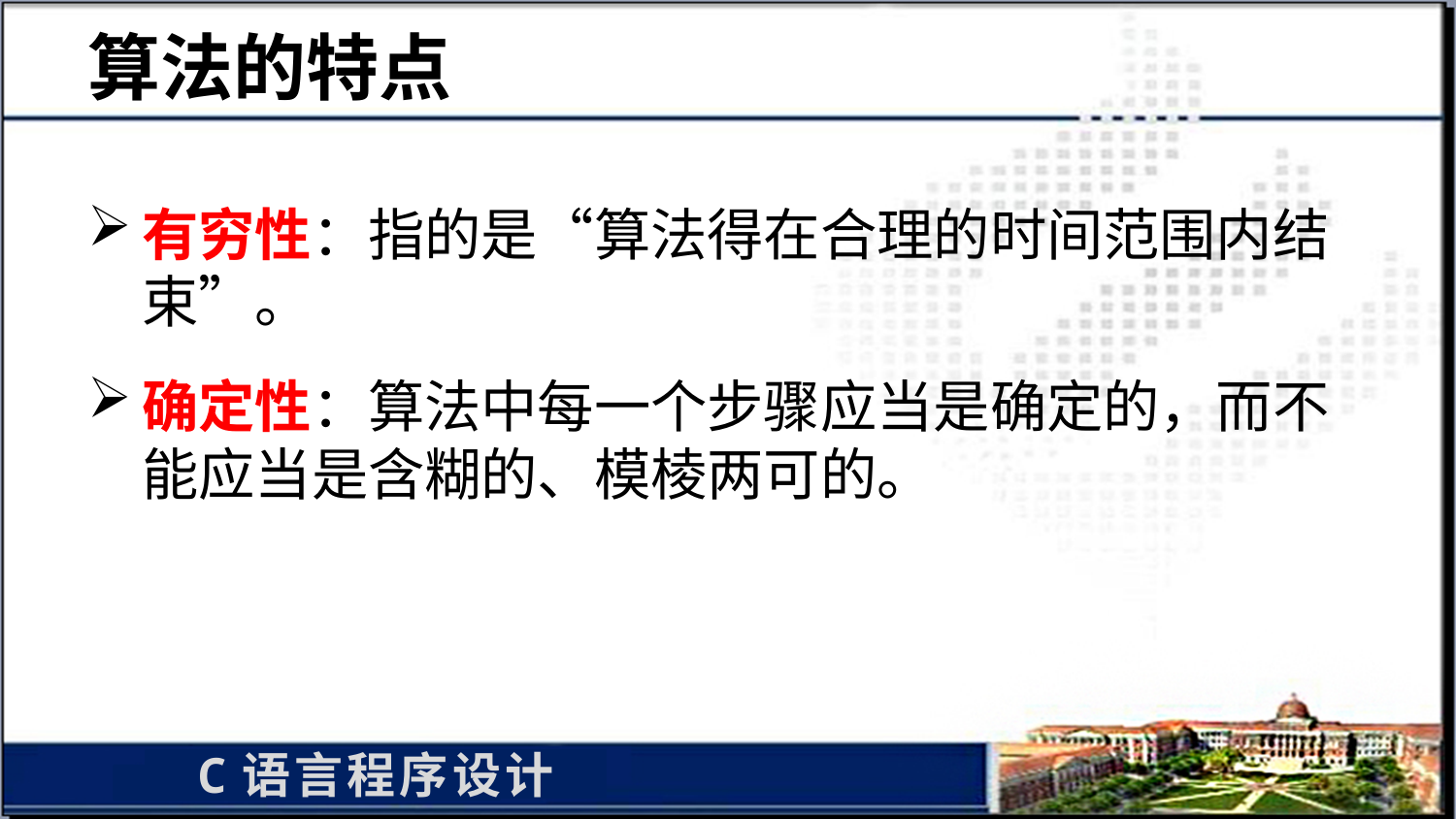

# 算法的特点
有穷性：指的是“算法得在合理的时间范围内结束”。
确定性：算法中每一个步骤应当是确定的，而不能应当是含糊的、模棱两可的。